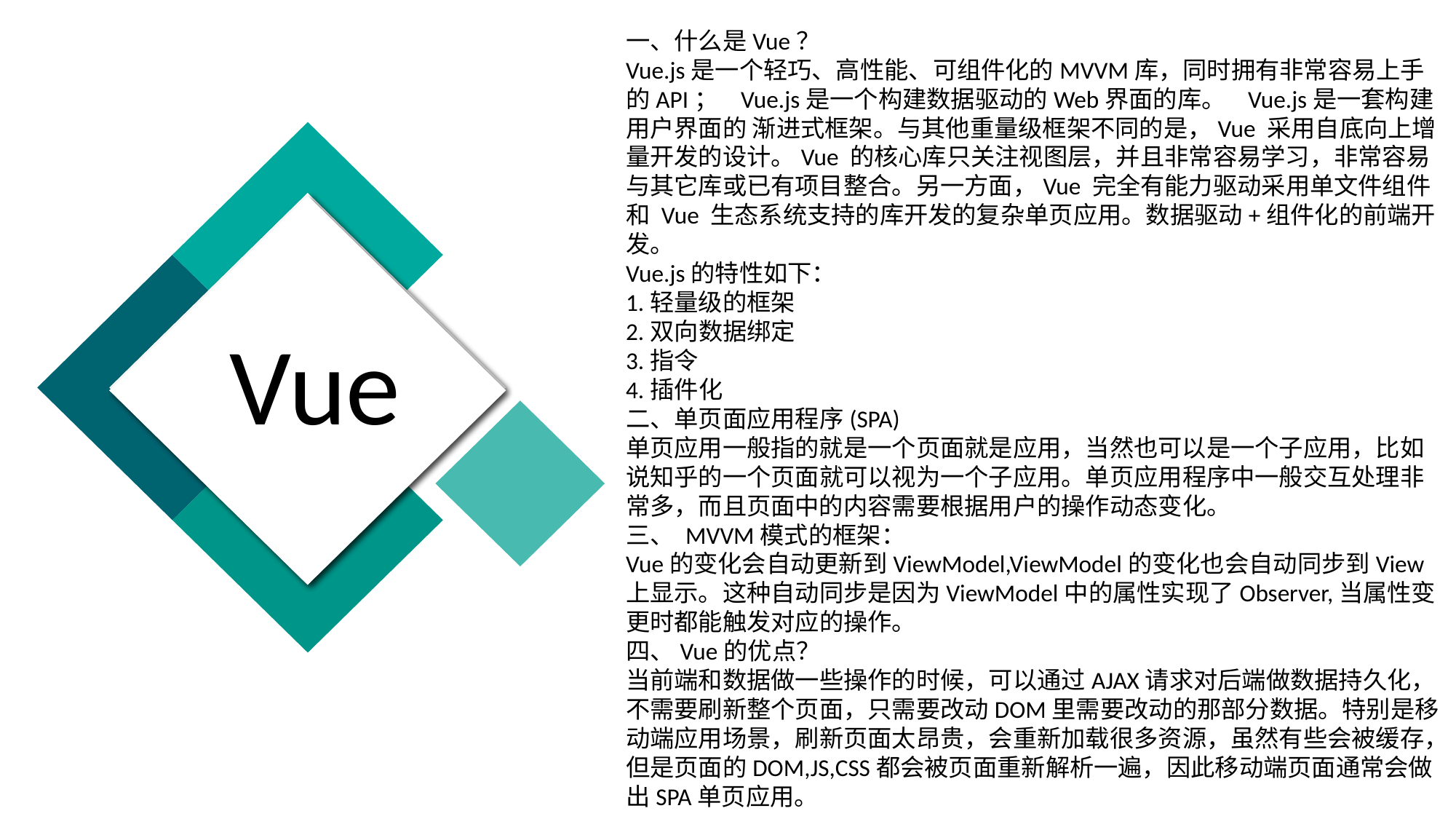

一、什么是Vue？
Vue.js是一个轻巧、高性能、可组件化的MVVM库，同时拥有非常容易上手的API；   Vue.js是一个构建数据驱动的Web界面的库。   Vue.js是一套构建用户界面的 渐进式框架。与其他重量级框架不同的是，Vue 采用自底向上增量开发的设计。Vue 的核心库只关注视图层，并且非常容易学习，非常容易与其它库或已有项目整合。另一方面，Vue 完全有能力驱动采用单文件组件和 Vue 生态系统支持的库开发的复杂单页应用。数据驱动+组件化的前端开发。
Vue.js的特性如下：
1.轻量级的框架
2.双向数据绑定
3.指令
4.插件化
二、单页面应用程序(SPA)
单页应用一般指的就是一个页面就是应用，当然也可以是一个子应用，比如说知乎的一个页面就可以视为一个子应用。单页应用程序中一般交互处理非常多，而且页面中的内容需要根据用户的操作动态变化。
三、 MVVM模式的框架：
Vue的变化会自动更新到ViewModel,ViewModel的变化也会自动同步到View上显示。这种自动同步是因为ViewModel中的属性实现了Observer,当属性变更时都能触发对应的操作。
四、Vue的优点？
当前端和数据做一些操作的时候，可以通过AJAX请求对后端做数据持久化，不需要刷新整个页面，只需要改动DOM里需要改动的那部分数据。特别是移动端应用场景，刷新页面太昂贵，会重新加载很多资源，虽然有些会被缓存，但是页面的DOM,JS,CSS都会被页面重新解析一遍，因此移动端页面通常会做出SPA单页应用。

Vue